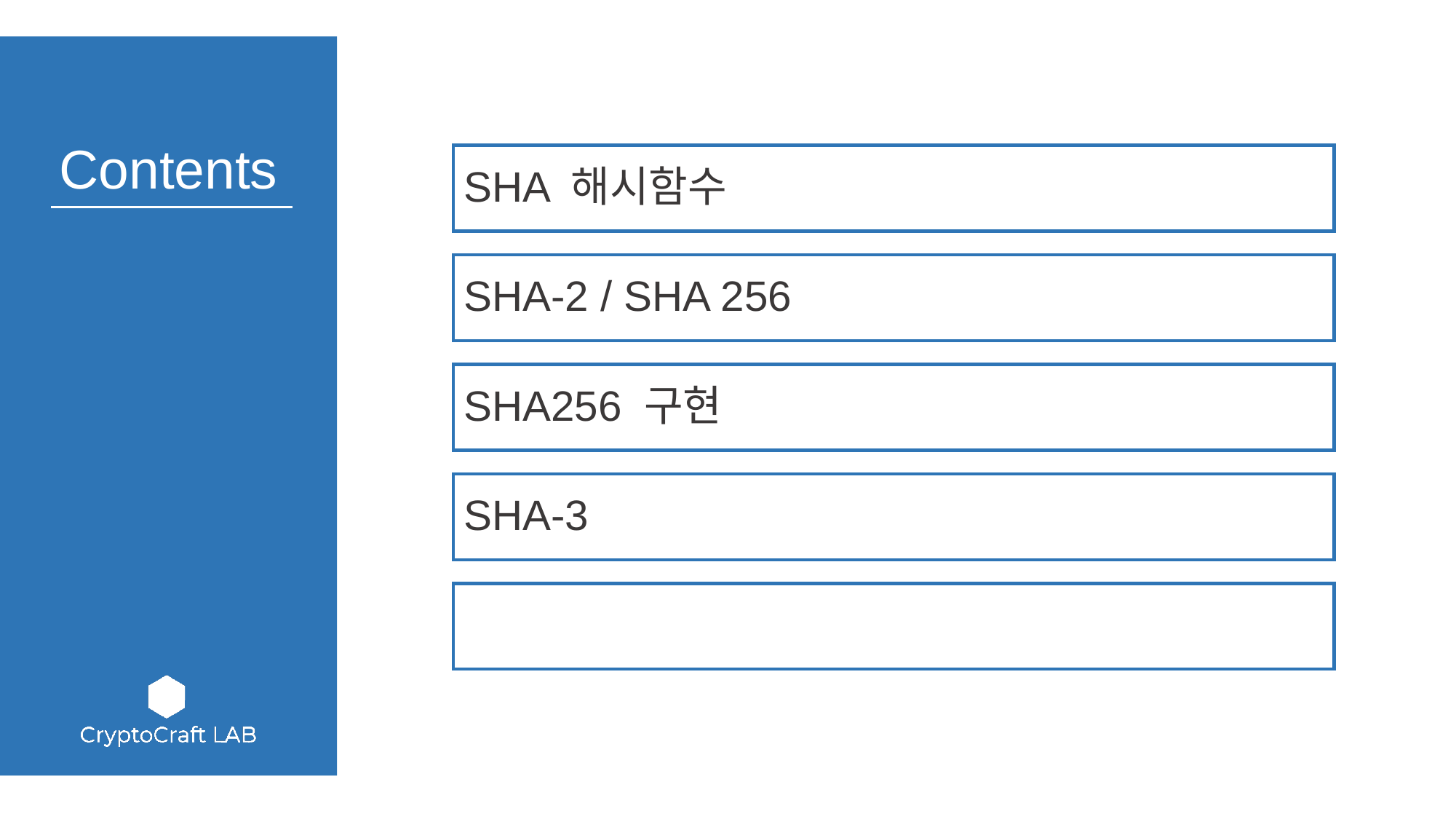

SHA 해시함수
SHA-2 / SHA 256
SHA256 구현
SHA-3